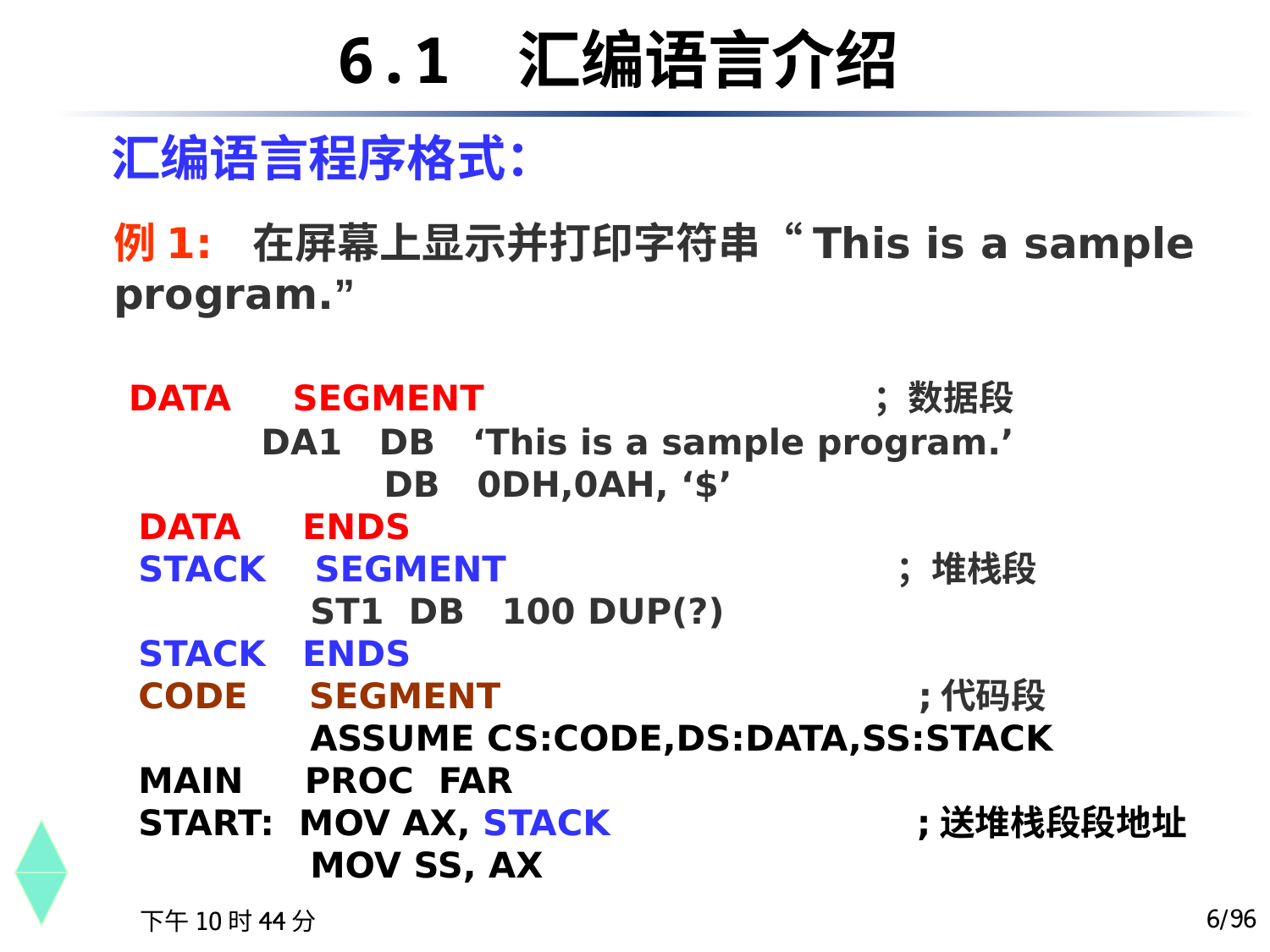

6.1	 汇编语言介绍
汇编语言程序格式：
例1:  在屏幕上显示并打印字符串“This is a sample program.”

 DATA     SEGMENT                               ；数据段
            DA1   DB   ‘This is a sample program.’
                      DB   0DH,0AH, ‘$’
  DATA     ENDS
  STACK    SEGMENT			 ；堆栈段
                ST1  DB   100 DUP(?)
  STACK   ENDS
  CODE     SEGMENT                                  ;代码段
                ASSUME CS:CODE,DS:DATA,SS:STACK
  MAIN     PROC  FAR
  START:  MOV AX, STACK                         ;送堆栈段段地址
                MOV SS, AX
6/96
下午10时44分